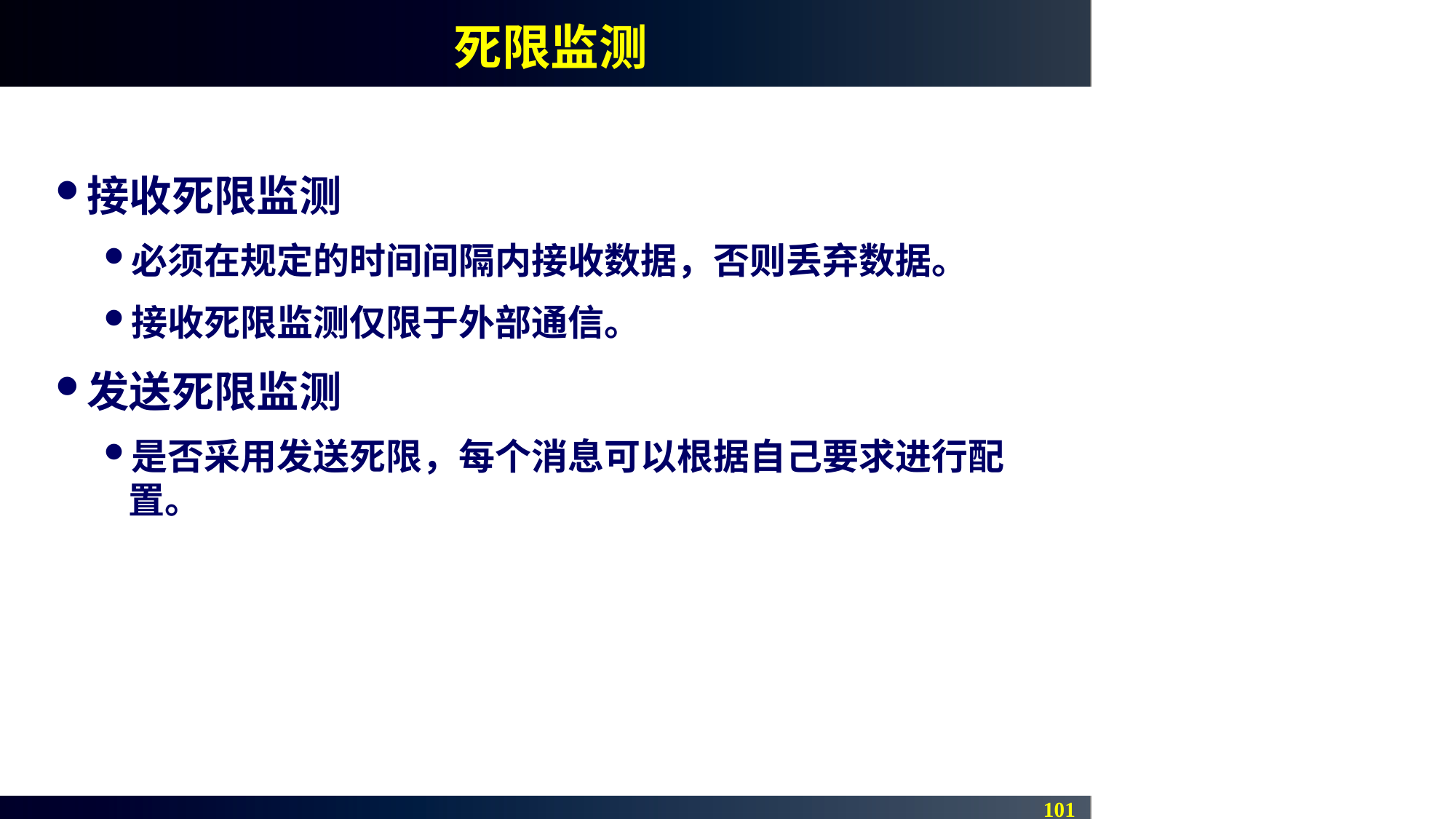

死限监测
接收死限监测
必须在规定的时间间隔内接收数据，否则丢弃数据。
接收死限监测仅限于外部通信。
发送死限监测
是否采用发送死限，每个消息可以根据自己要求进行配置。